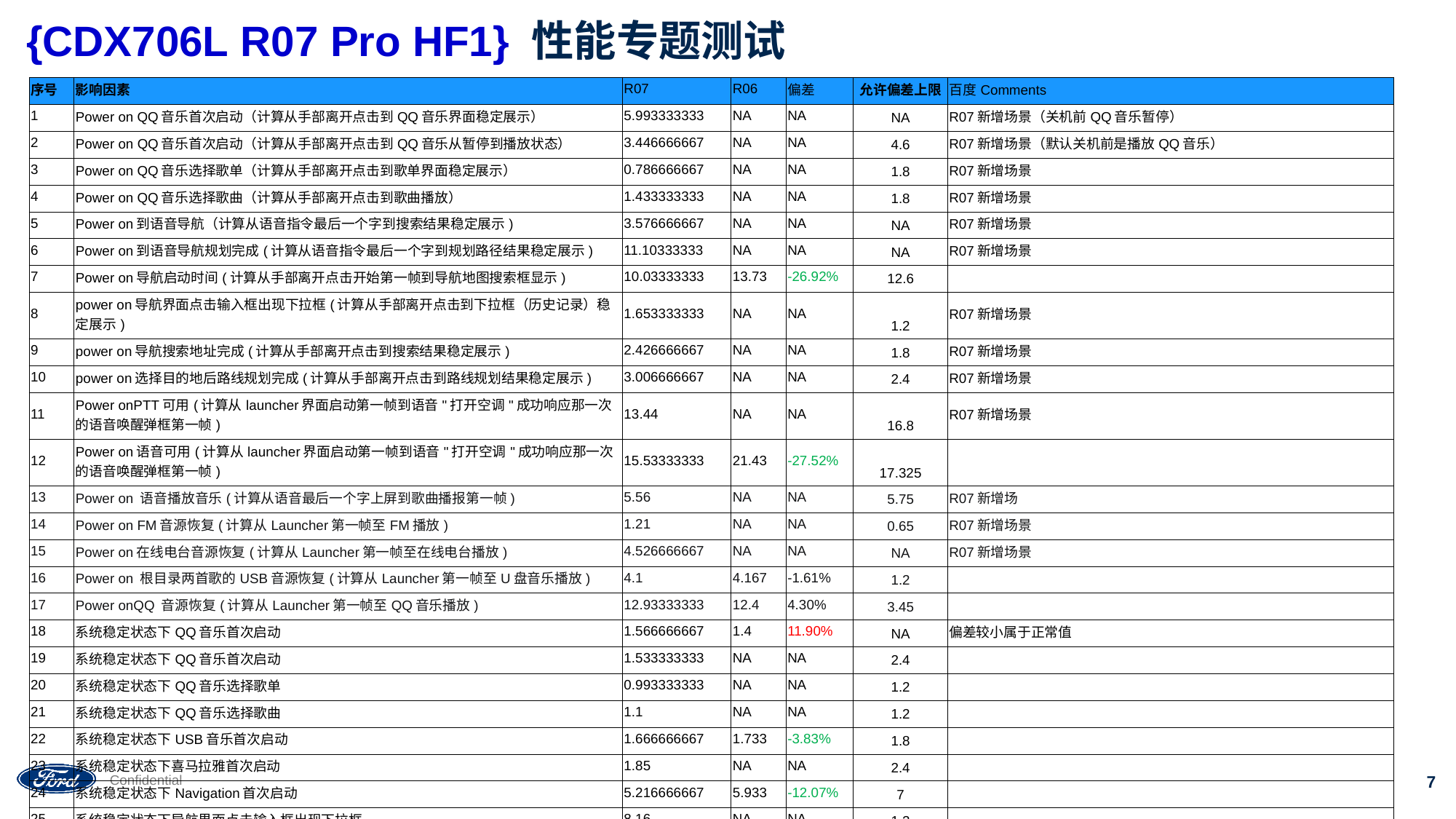

# {CDX706L R07 Pro HF1} 性能专题测试
| 序号 | 影响因素 | R07 | R06 | 偏差 | 允许偏差上限 | 百度Comments |
| --- | --- | --- | --- | --- | --- | --- |
| 1 | Power on QQ音乐首次启动（计算从手部离开点击到QQ音乐界面稳定展示） | 5.993333333 | NA | NA | NA | R07新增场景（关机前QQ音乐暂停） |
| 2 | Power on QQ音乐首次启动（计算从手部离开点击到QQ音乐从暂停到播放状态） | 3.446666667 | NA | NA | 4.6 | R07新增场景（默认关机前是播放QQ音乐） |
| 3 | Power on QQ音乐选择歌单（计算从手部离开点击到歌单界面稳定展示） | 0.786666667 | NA | NA | 1.8 | R07新增场景 |
| 4 | Power on QQ音乐选择歌曲（计算从手部离开点击到歌曲播放） | 1.433333333 | NA | NA | 1.8 | R07新增场景 |
| 5 | Power on到语音导航（计算从语音指令最后一个字到搜索结果稳定展示) | 3.576666667 | NA | NA | NA | R07新增场景 |
| 6 | Power on到语音导航规划完成(计算从语音指令最后一个字到规划路径结果稳定展示) | 11.10333333 | NA | NA | NA | R07新增场景 |
| 7 | Power on导航启动时间(计算从手部离开点击开始第一帧到导航地图搜索框显示) | 10.03333333 | 13.73 | -26.92% | 12.6 |  |
| 8 | power on导航界面点击输入框出现下拉框(计算从手部离开点击到下拉框（历史记录）稳定展示) | 1.653333333 | NA | NA | 1.2 | R07新增场景 |
| 9 | power on导航搜索地址完成(计算从手部离开点击到搜索结果稳定展示) | 2.426666667 | NA | NA | 1.8 | R07新增场景 |
| 10 | power on选择目的地后路线规划完成(计算从手部离开点击到路线规划结果稳定展示) | 3.006666667 | NA | NA | 2.4 | R07新增场景 |
| 11 | Power onPTT可用(计算从launcher界面启动第一帧到语音"打开空调"成功响应那一次的语音唤醒弹框第一帧) | 13.44 | NA | NA | 16.8 | R07新增场景 |
| 12 | Power on语音可用(计算从launcher界面启动第一帧到语音"打开空调"成功响应那一次的语音唤醒弹框第一帧) | 15.53333333 | 21.43 | -27.52% | 17.325 |  |
| 13 | Power on 语音播放音乐(计算从语音最后一个字上屏到歌曲播报第一帧) | 5.56 | NA | NA | 5.75 | R07新增场 |
| 14 | Power on FM音源恢复(计算从Launcher第一帧至FM播放) | 1.21 | NA | NA | 0.65 | R07新增场景 |
| 15 | Power on在线电台音源恢复(计算从Launcher第一帧至在线电台播放) | 4.526666667 | NA | NA | NA | R07新增场景 |
| 16 | Power on 根目录两首歌的USB音源恢复(计算从Launcher第一帧至U盘音乐播放) | 4.1 | 4.167 | -1.61% | 1.2 |  |
| 17 | Power onQQ 音源恢复(计算从Launcher第一帧至QQ音乐播放) | 12.93333333 | 12.4 | 4.30% | 3.45 |  |
| 18 | 系统稳定状态下QQ音乐首次启动 | 1.566666667 | 1.4 | 11.90% | NA | 偏差较小属于正常值 |
| 19 | 系统稳定状态下QQ音乐首次启动 | 1.533333333 | NA | NA | 2.4 |  |
| 20 | 系统稳定状态下QQ音乐选择歌单 | 0.993333333 | NA | NA | 1.2 |  |
| 21 | 系统稳定状态下QQ音乐选择歌曲 | 1.1 | NA | NA | 1.2 |  |
| 22 | 系统稳定状态下USB音乐首次启动 | 1.666666667 | 1.733 | -3.83% | 1.8 |  |
| 23 | 系统稳定状态下喜马拉雅首次启动 | 1.85 | NA | NA | 2.4 |  |
| 24 | 系统稳定状态下Navigation首次启动 | 5.216666667 | 5.933 | -12.07% | 7 |  |
| 25 | 系统稳定状态下导航界面点击输入框出现下拉框 | 8.16 | NA | NA | 1.2 |  |
| 26 | QQ/新闻/喜马拉雅/在线FM热启动 | 0.21 | 0.21 | 0.00% | 0.52 |  |
| 27 | USB音乐热启动 | 0.17 | 0.267 | -36.33% | 1.2 |  |